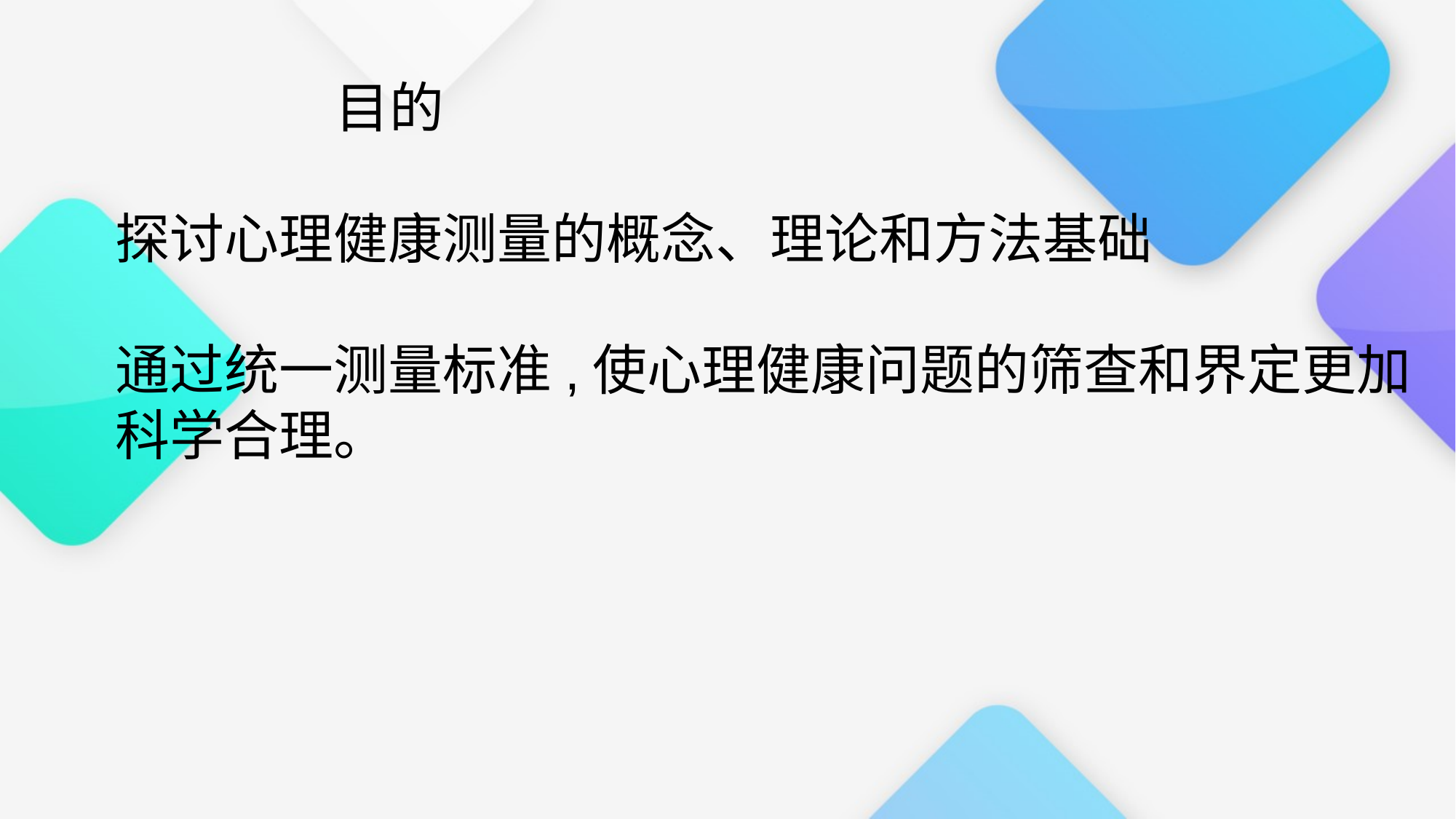

目的

探讨心理健康测量的概念、理论和方法基础

通过统一测量标准,使心理健康问题的筛查和界定更加科学合理。